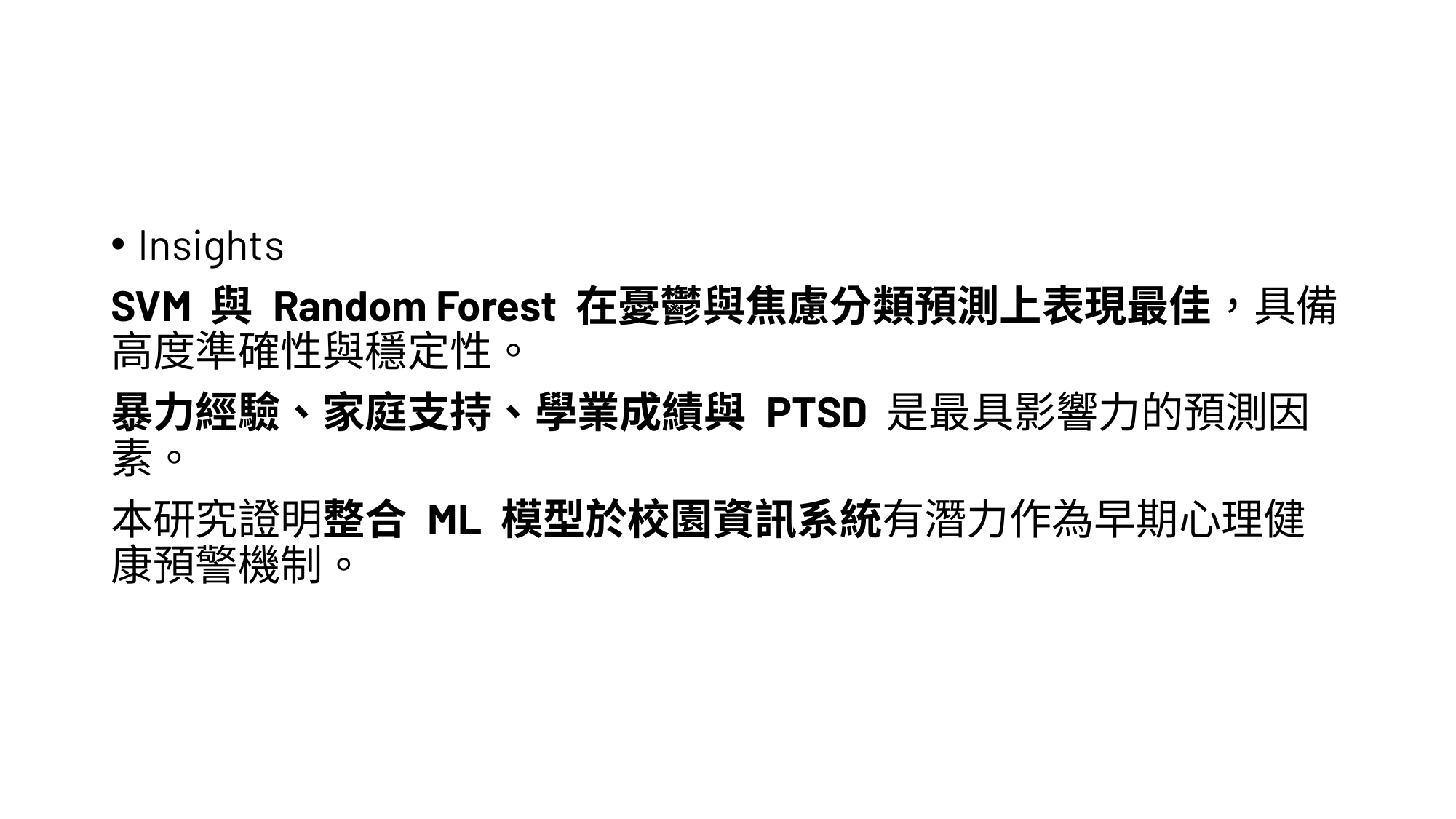

#
Insights
SVM 與 Random Forest 在憂鬱與焦慮分類預測上表現最佳，具備高度準確性與穩定性。
暴力經驗、家庭支持、學業成績與 PTSD 是最具影響力的預測因素。
本研究證明整合 ML 模型於校園資訊系統有潛力作為早期心理健康預警機制。